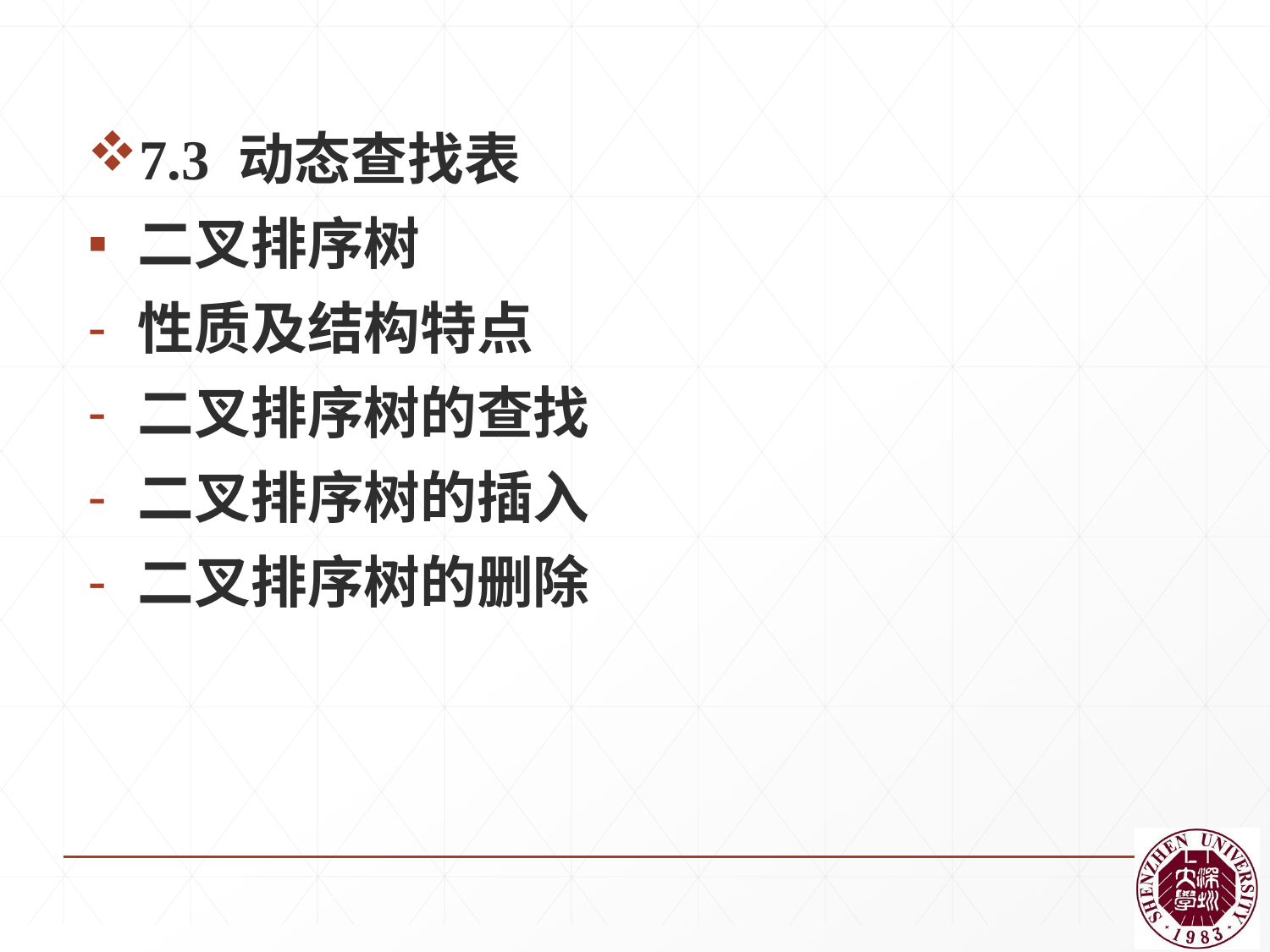

7.3 动态查找表
 二叉排序树
 性质及结构特点
 二叉排序树的查找
 二叉排序树的插入
 二叉排序树的删除